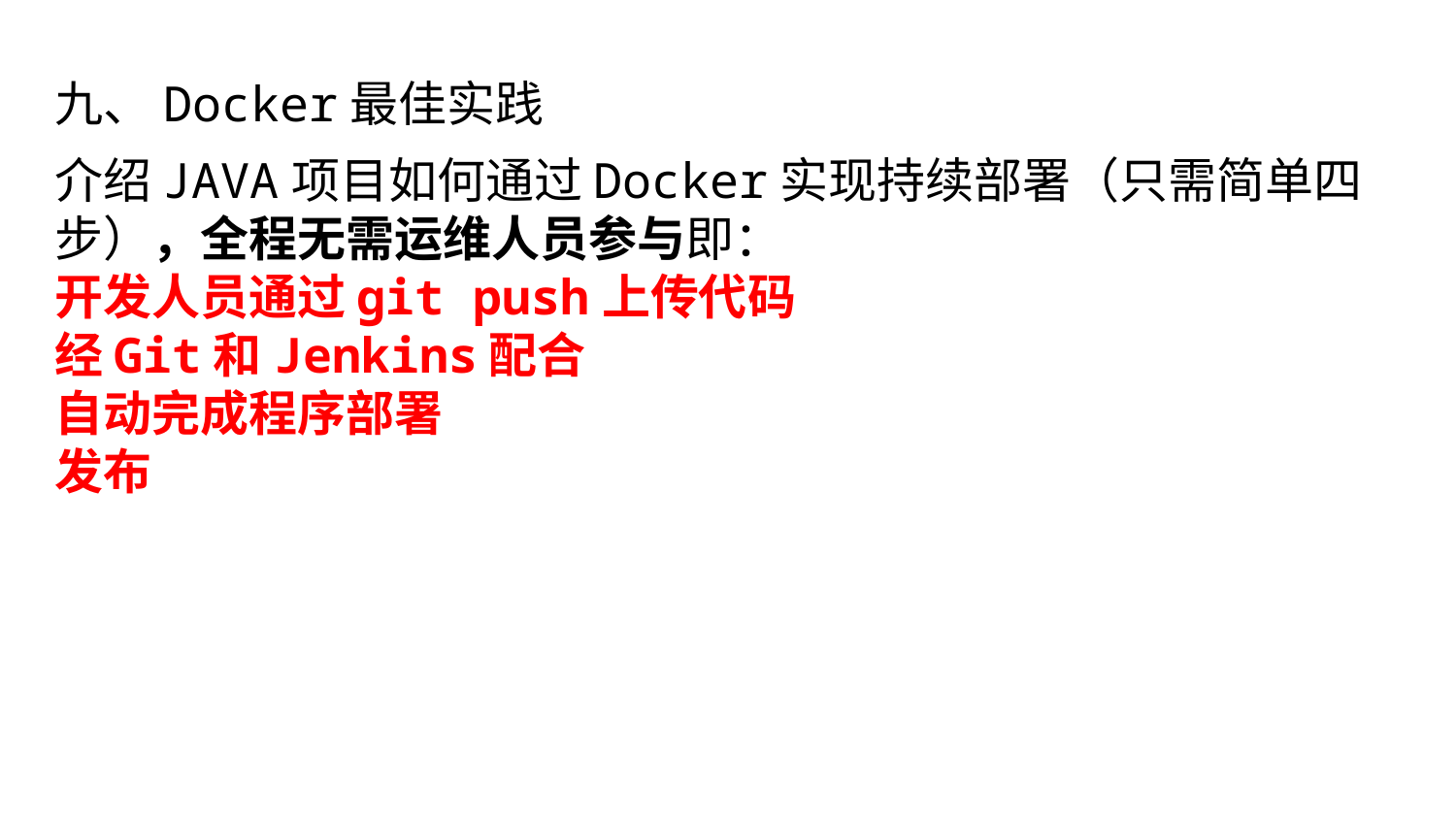

九、Docker最佳实践
介绍JAVA项目如何通过Docker实现持续部署（只需简单四步），全程无需运维人员参与即：
开发人员通过git push上传代码
经Git和Jenkins配合
自动完成程序部署
发布